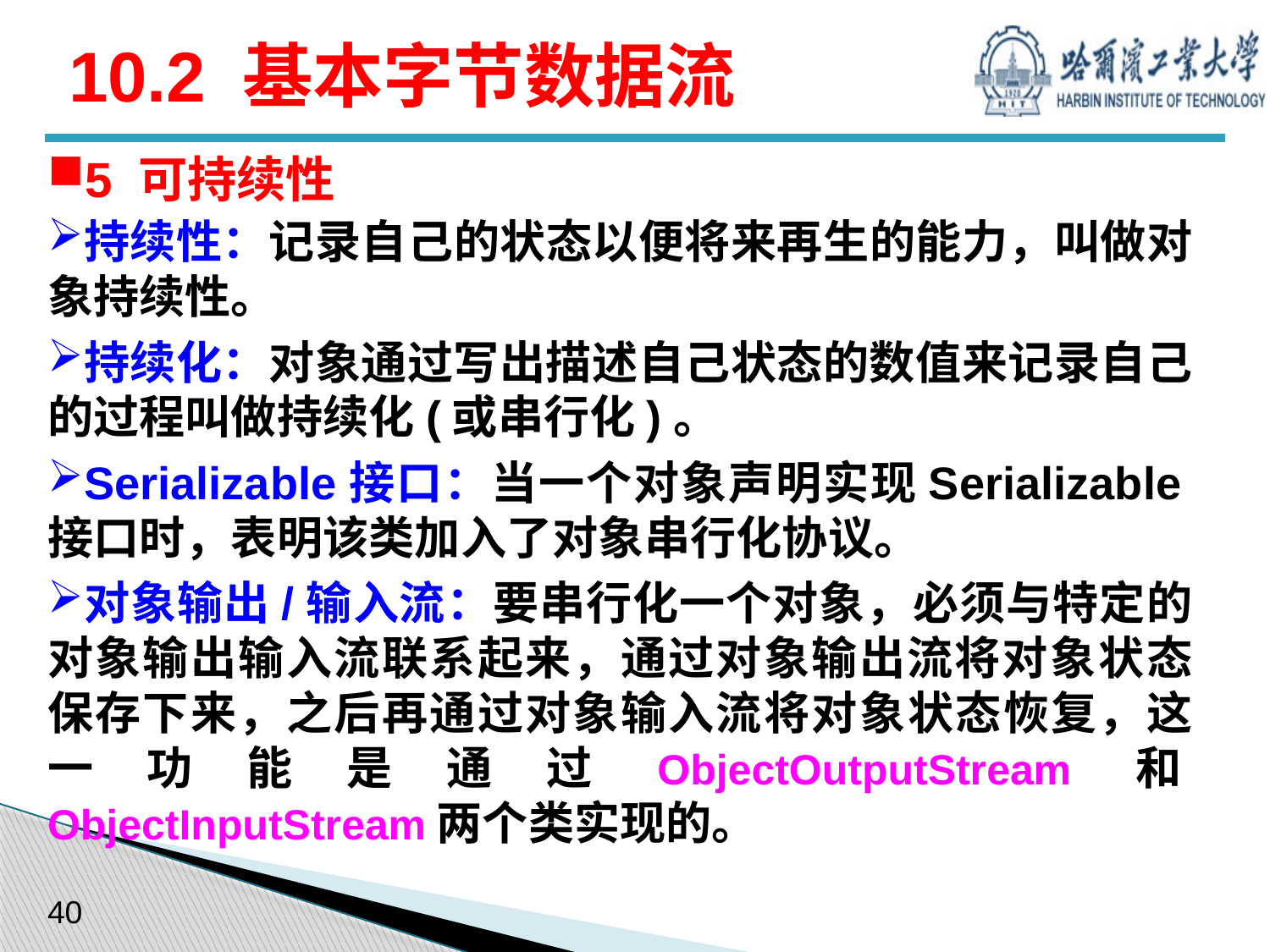

# 10.2 基本字节数据流
5 可持续性
持续性：记录自己的状态以便将来再生的能力，叫做对象持续性。
持续化：对象通过写出描述自己状态的数值来记录自己的过程叫做持续化(或串行化)。
Serializable接口：当一个对象声明实现Serializable接口时，表明该类加入了对象串行化协议。
对象输出/输入流：要串行化一个对象，必须与特定的对象输出输入流联系起来，通过对象输出流将对象状态保存下来，之后再通过对象输入流将对象状态恢复，这一功能是通过ObjectOutputStream和ObjectInputStream两个类实现的。